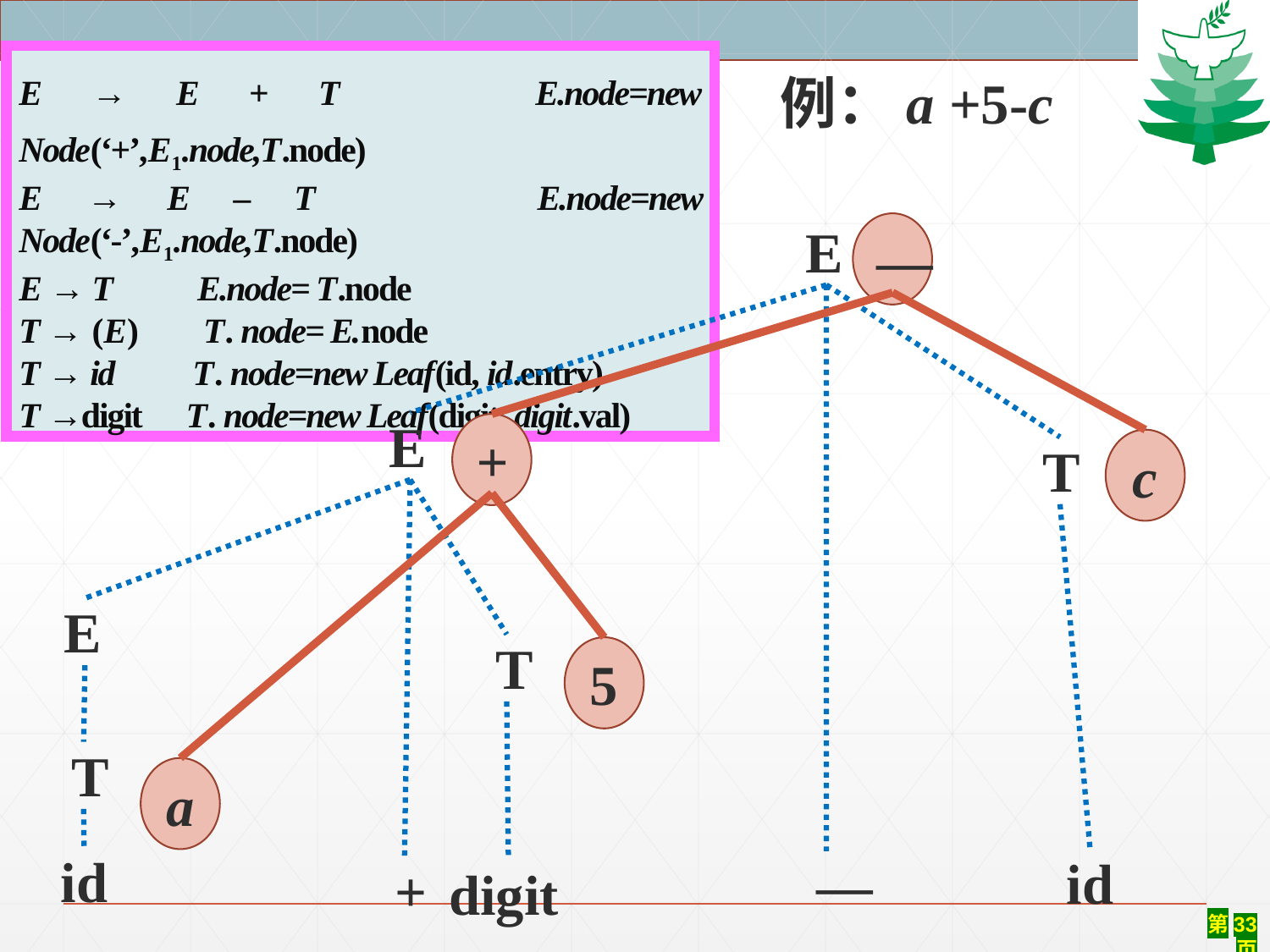

E → E + T    E.node=new Node(‘+’,E1.node,T.node)
E → E – T     E.node=new Node(‘-’,E1.node,T.node)
E → T            E.node= T.node
T → (E)         T. node= E.node
T → id           T. node=new Leaf(id, id.entry)
T →digit      T. node=new Leaf(digit, digit.val)
例：a +5-c
#
—
E

E
+
c
T
E
T
5
T
a
id
id
—
+
digit